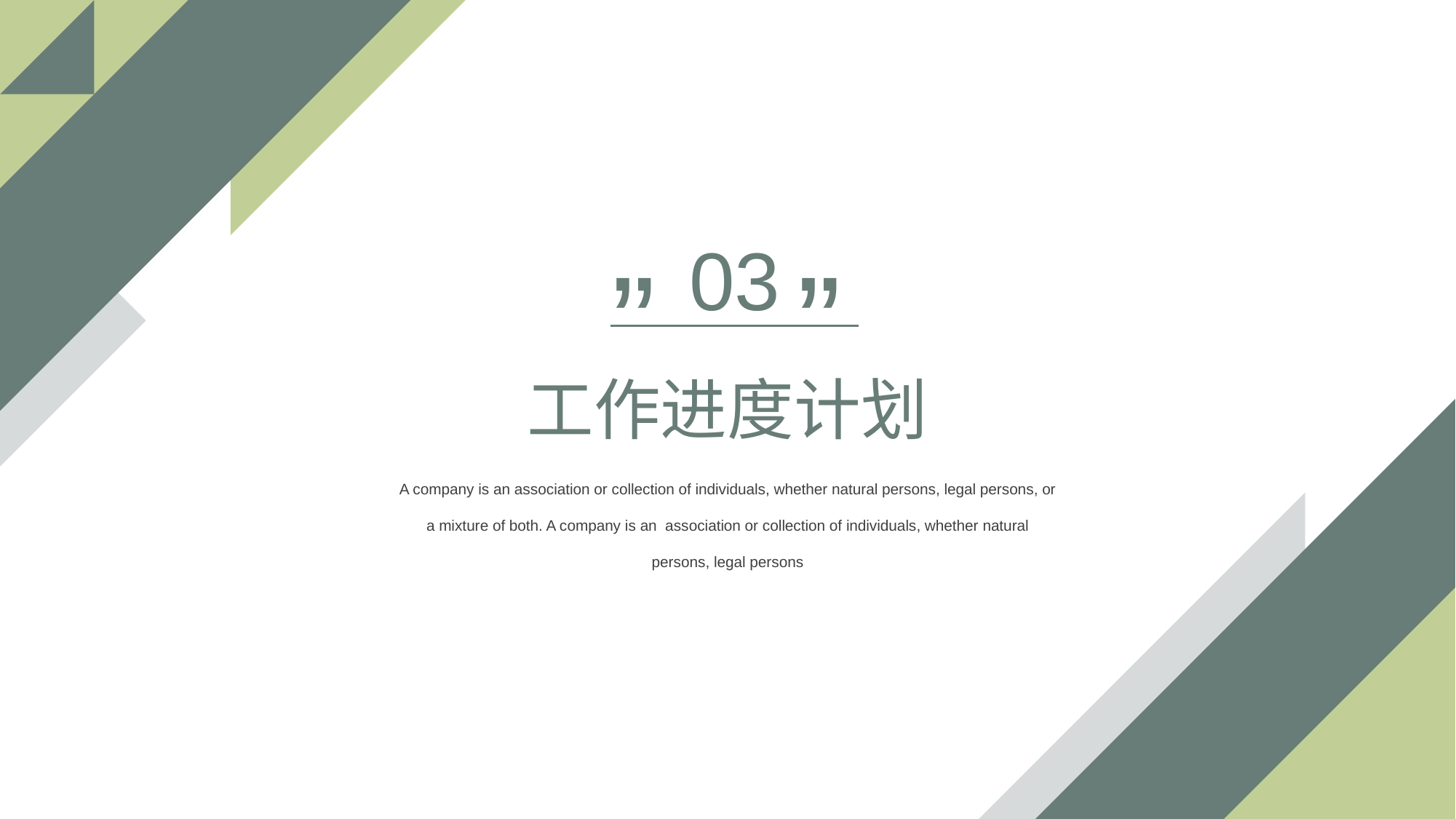

03
”
”
工作进度计划
A company is an association or collection of individuals, whether natural persons, legal persons, or a mixture of both. A company is an  association or collection of individuals, whether natural persons, legal persons